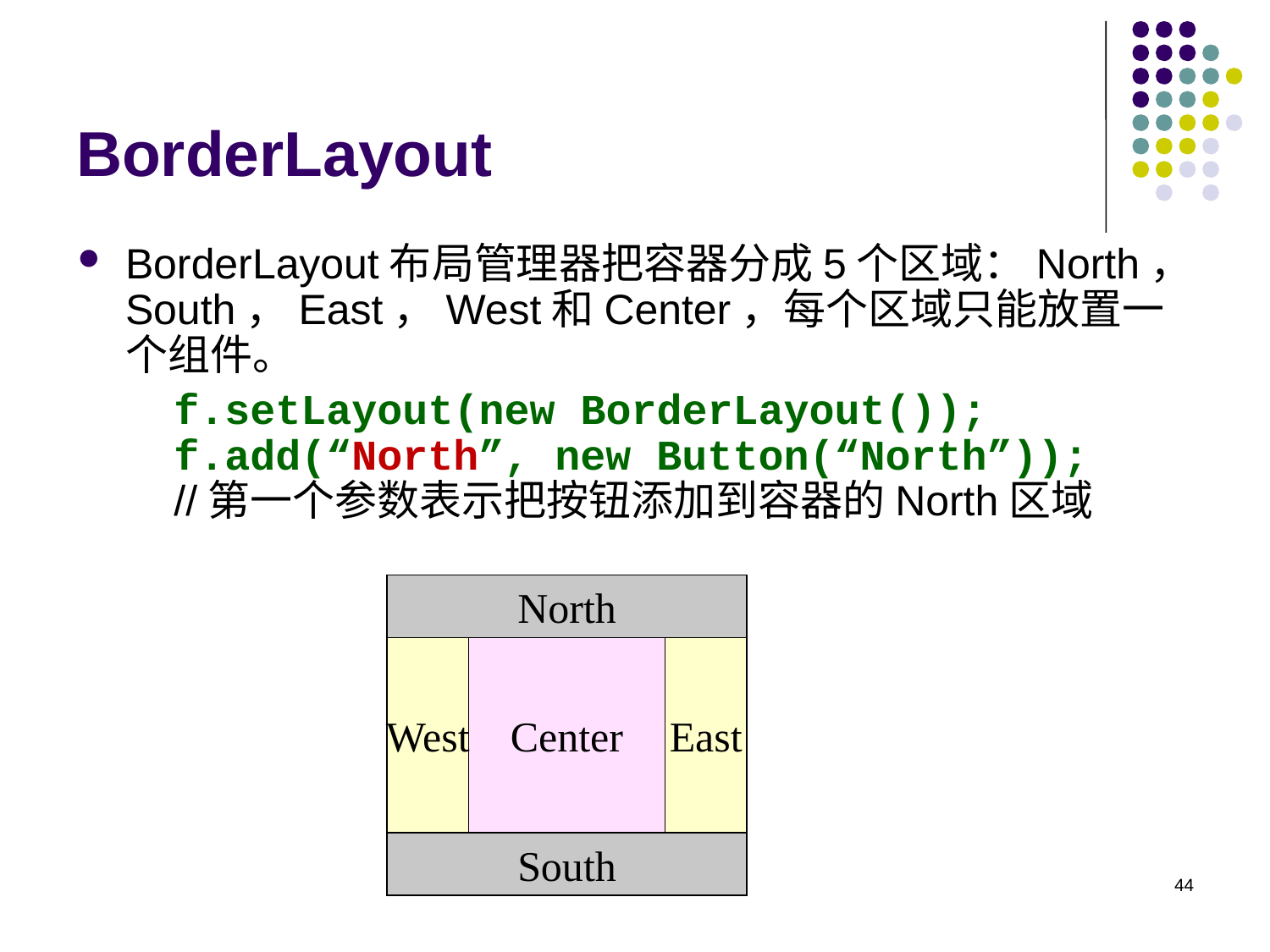

# BorderLayout
BorderLayout布局管理器把容器分成5个区域：North，South，East，West和Center，每个区域只能放置一个组件。
	f.setLayout(new BorderLayout());
f.add(“North”, new Button(“North”));
//第一个参数表示把按钮添加到容器的North区域

Center
North
West
East
South
44